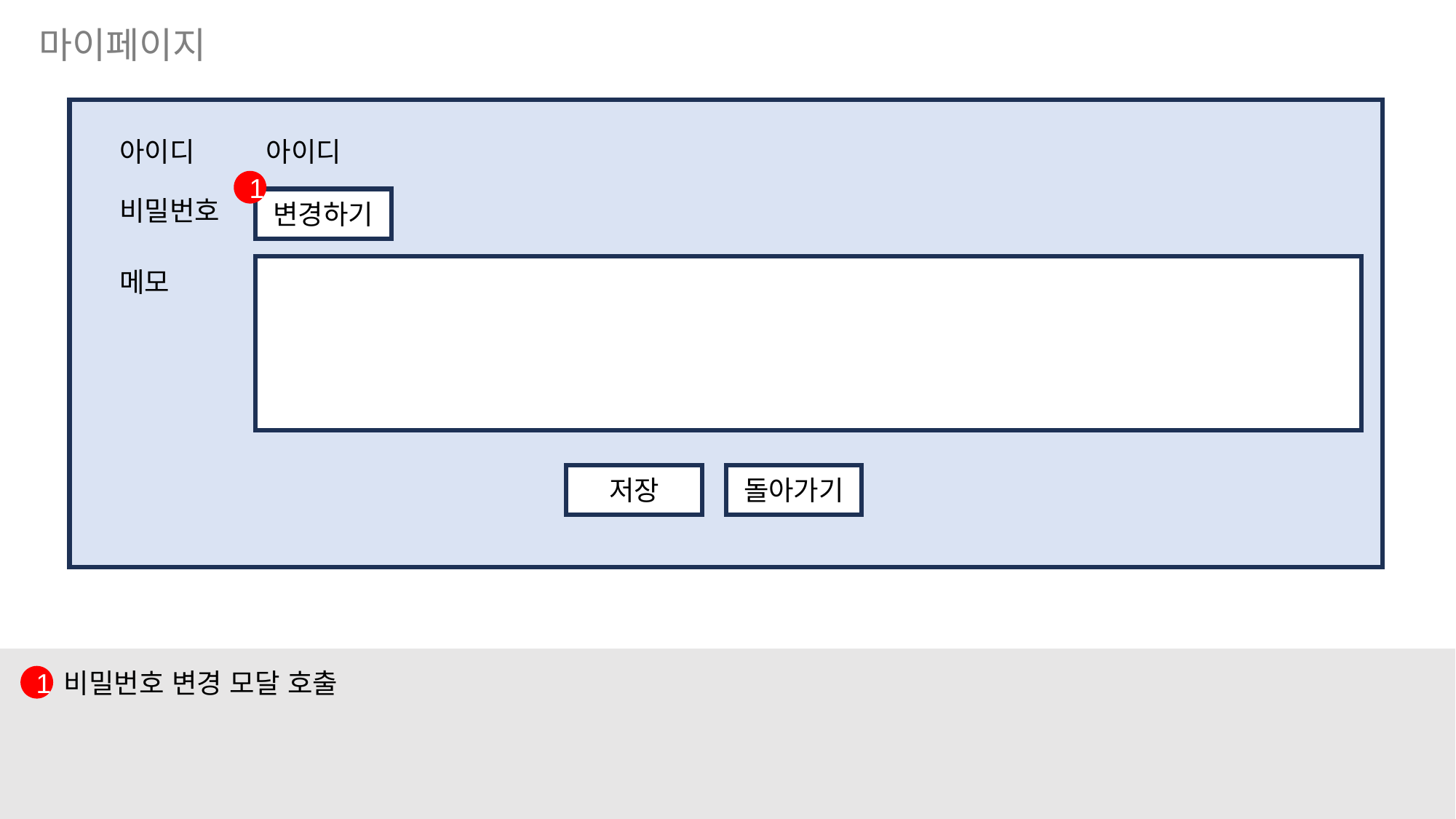

마이페이지

아이디
아이디
1
비밀번호
변경하기
메모

저장
돌아가기

비밀번호 변경 모달 호출
1